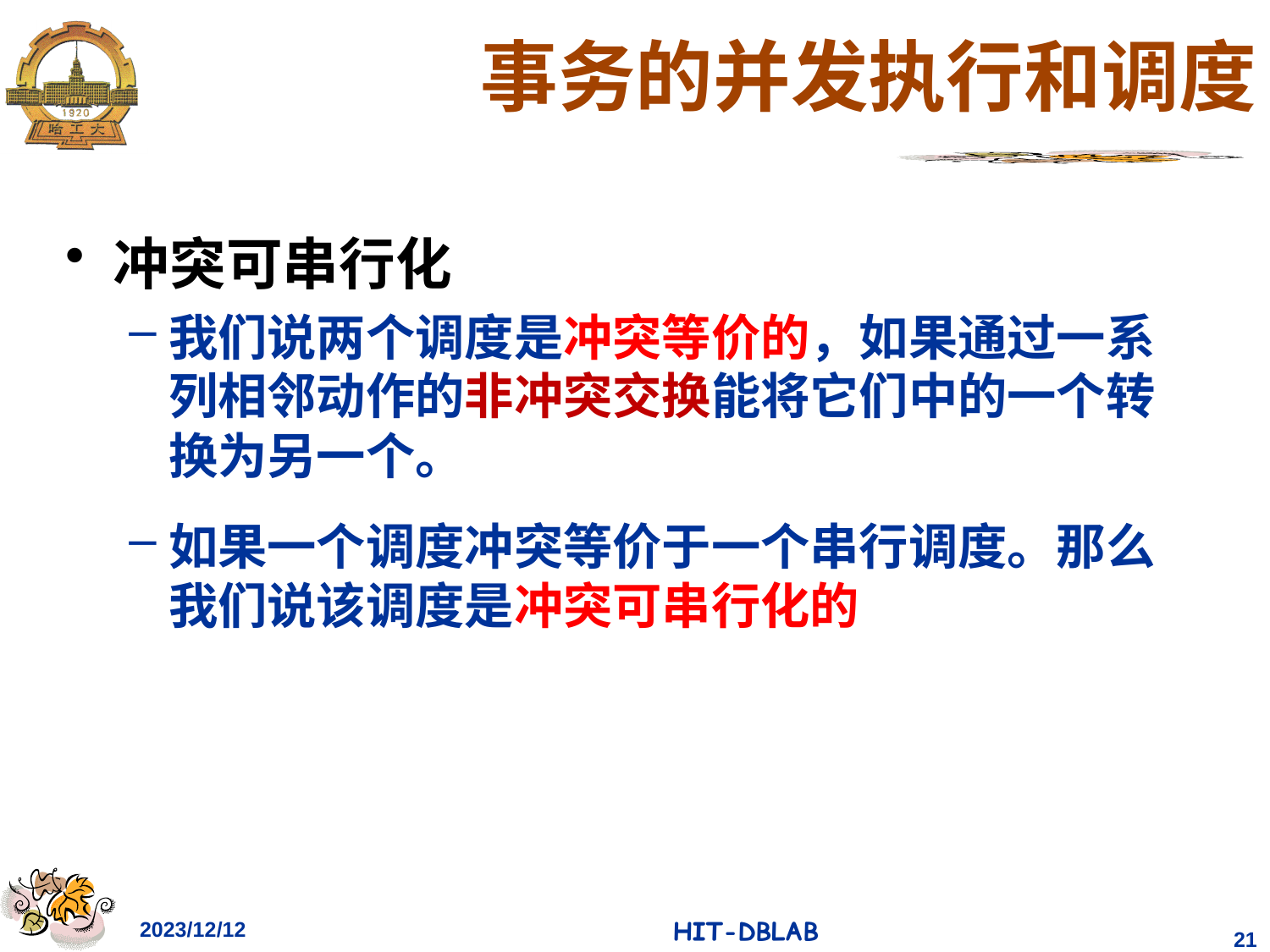

# 事务的并发执行和调度
冲突可串行化
我们说两个调度是冲突等价的，如果通过一系列相邻动作的非冲突交换能将它们中的一个转换为另一个。
如果一个调度冲突等价于一个串行调度。那么我们说该调度是冲突可串行化的

2023/12/12
HIT-DBLAB
21